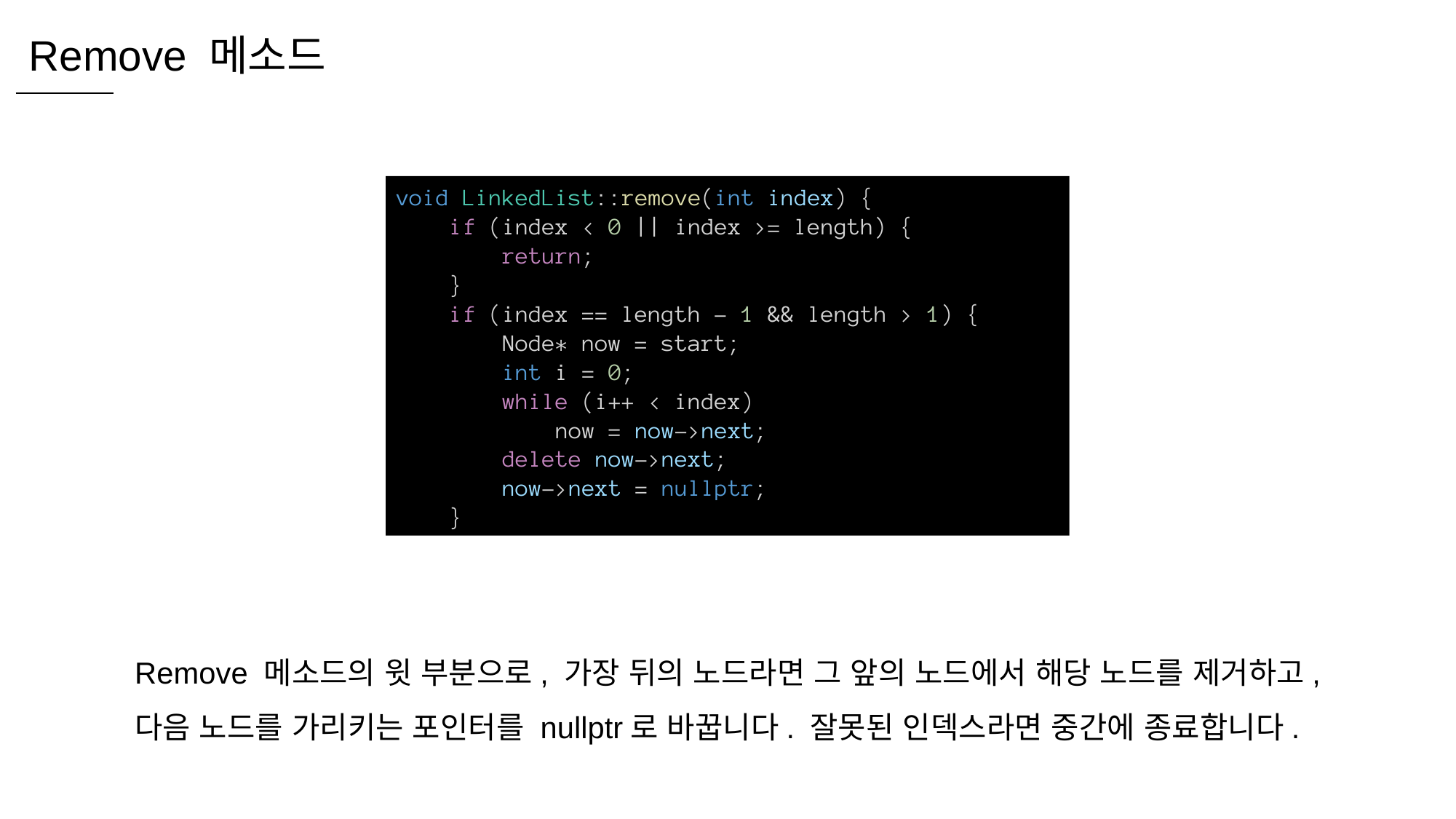

Remove 메소드
void LinkedList::remove(int index) {
    if (index < 0 || index >= length) {
        return;
    }
    if (index == length - 1 && length > 1) {
        Node* now = start;
        int i = 0;
        while (i++ < index)
            now = now->next;
        delete now->next;
        now->next = nullptr;
    }
Remove 메소드의 윗 부분으로, 가장 뒤의 노드라면 그 앞의 노드에서 해당 노드를 제거하고,
다음 노드를 가리키는 포인터를 nullptr로 바꿉니다. 잘못된 인덱스라면 중간에 종료합니다.